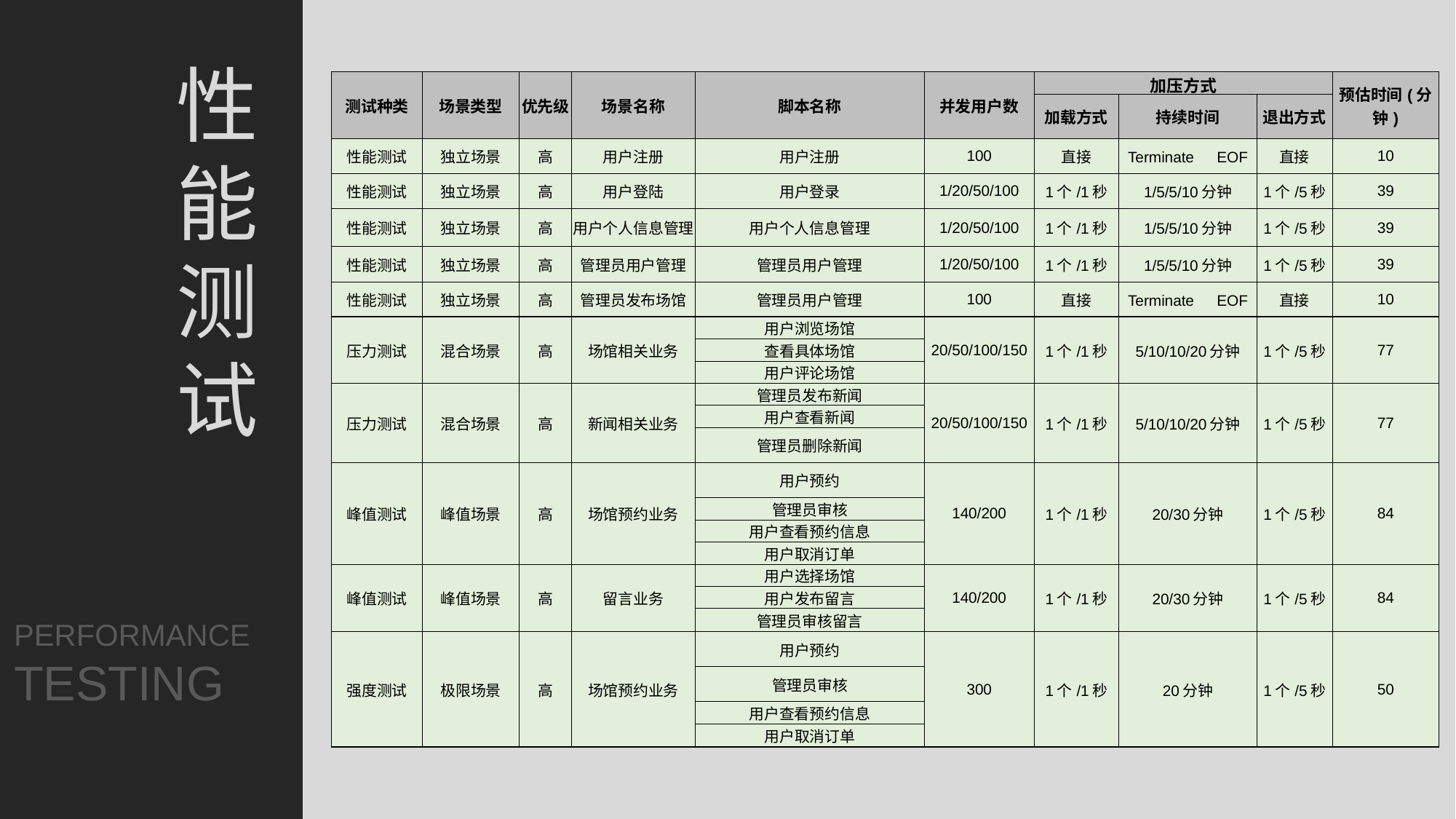

性能测试
| 测试种类 | 场景类型 | 优先级 | 场景名称 | 脚本名称 | 并发用户数 | 加压方式 |  |  | 预估时间(分钟) |
| --- | --- | --- | --- | --- | --- | --- | --- | --- | --- |
|  |  |  |  |  |  | 加载方式 | 持续时间 | 退出方式 |  |
| 性能测试 | 独立场景 | 高 | 用户注册 | 用户注册 | 100 | 直接 | Terminate　EOF | 直接 | 10 |
| 性能测试 | 独立场景 | 高 | 用户登陆 | 用户登录 | 1/20/50/100 | 1个/1秒 | 1/5/5/10分钟 | 1个/5秒 | 39 |
| 性能测试 | 独立场景 | 高 | 用户个人信息管理 | 用户个人信息管理 | 1/20/50/100 | 1个/1秒 | 1/5/5/10分钟 | 1个/5秒 | 39 |
| 性能测试 | 独立场景 | 高 | 管理员用户管理 | 管理员用户管理 | 1/20/50/100 | 1个/1秒 | 1/5/5/10分钟 | 1个/5秒 | 39 |
| 性能测试 | 独立场景 | 高 | 管理员发布场馆 | 管理员用户管理 | 100 | 直接 | Terminate　EOF | 直接 | 10 |
| 压力测试 | 混合场景 | 高 | 场馆相关业务 | 用户浏览场馆 | 20/50/100/150 | 1个/1秒 | 5/10/10/20分钟 | 1个/5秒 | 77 |
|  |  |  |  | 查看具体场馆 |  |  |  |  |  |
|  |  |  |  | 用户评论场馆 |  |  |  |  |  |
| 压力测试 | 混合场景 | 高 | 新闻相关业务 | 管理员发布新闻 | 20/50/100/150 | 1个/1秒 | 5/10/10/20分钟 | 1个/5秒 | 77 |
|  |  |  |  | 用户查看新闻 |  |  |  |  |  |
|  |  |  |  | 管理员删除新闻 |  |  |  |  |  |
| 峰值测试 | 峰值场景 | 高 | 场馆预约业务 | 用户预约 | 140/200 | 1个/1秒 | 20/30分钟 | 1个/5秒 | 84 |
|  |  |  |  | 管理员审核 |  |  |  |  |  |
|  |  |  |  | 用户查看预约信息 |  |  |  |  |  |
|  |  |  |  | 用户取消订单 |  |  |  |  |  |
| 峰值测试 | 峰值场景 | 高 | 留言业务 | 用户选择场馆 | 140/200 | 1个/1秒 | 20/30分钟 | 1个/5秒 | 84 |
|  |  |  |  | 用户发布留言 |  |  |  |  |  |
|  |  |  |  | 管理员审核留言 |  |  |  |  |  |
| 强度测试 | 极限场景 | 高 | 场馆预约业务 | 用户预约 | 300 | 1个/1秒 | 20分钟 | 1个/5秒 | 50 |
|  |  |  |  | 管理员审核 |  |  |  |  |  |
|  |  |  |  | 用户查看预约信息 |  |  |  |  |  |
|  |  |  |  | 用户取消订单 |  |  |  |  |  |
PERFORMANCE
TESTING
MEET
HERE